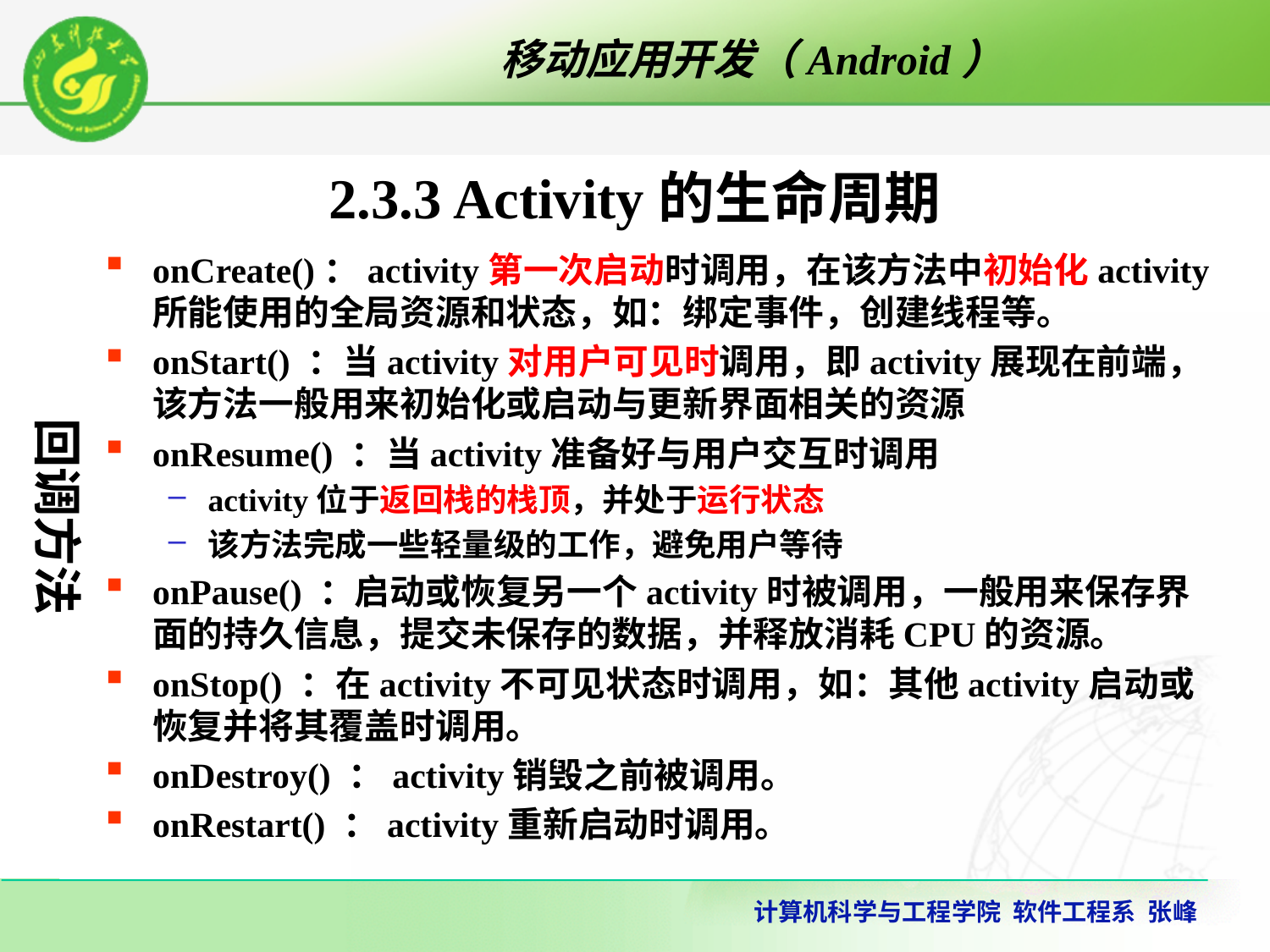

# 2.3.3 Activity的生命周期
onCreate()：activity第一次启动时调用，在该方法中初始化activity所能使用的全局资源和状态，如：绑定事件，创建线程等。
onStart() ：当activity对用户可见时调用，即activity展现在前端，该方法一般用来初始化或启动与更新界面相关的资源
onResume() ：当activity准备好与用户交互时调用
activity位于返回栈的栈顶，并处于运行状态
该方法完成一些轻量级的工作，避免用户等待
onPause() ：启动或恢复另一个activity时被调用，一般用来保存界面的持久信息，提交未保存的数据，并释放消耗CPU的资源。
onStop() ：在activity不可见状态时调用，如：其他activity启动或恢复并将其覆盖时调用。
onDestroy() ：activity销毁之前被调用。
onRestart() ：activity重新启动时调用。
回调方法